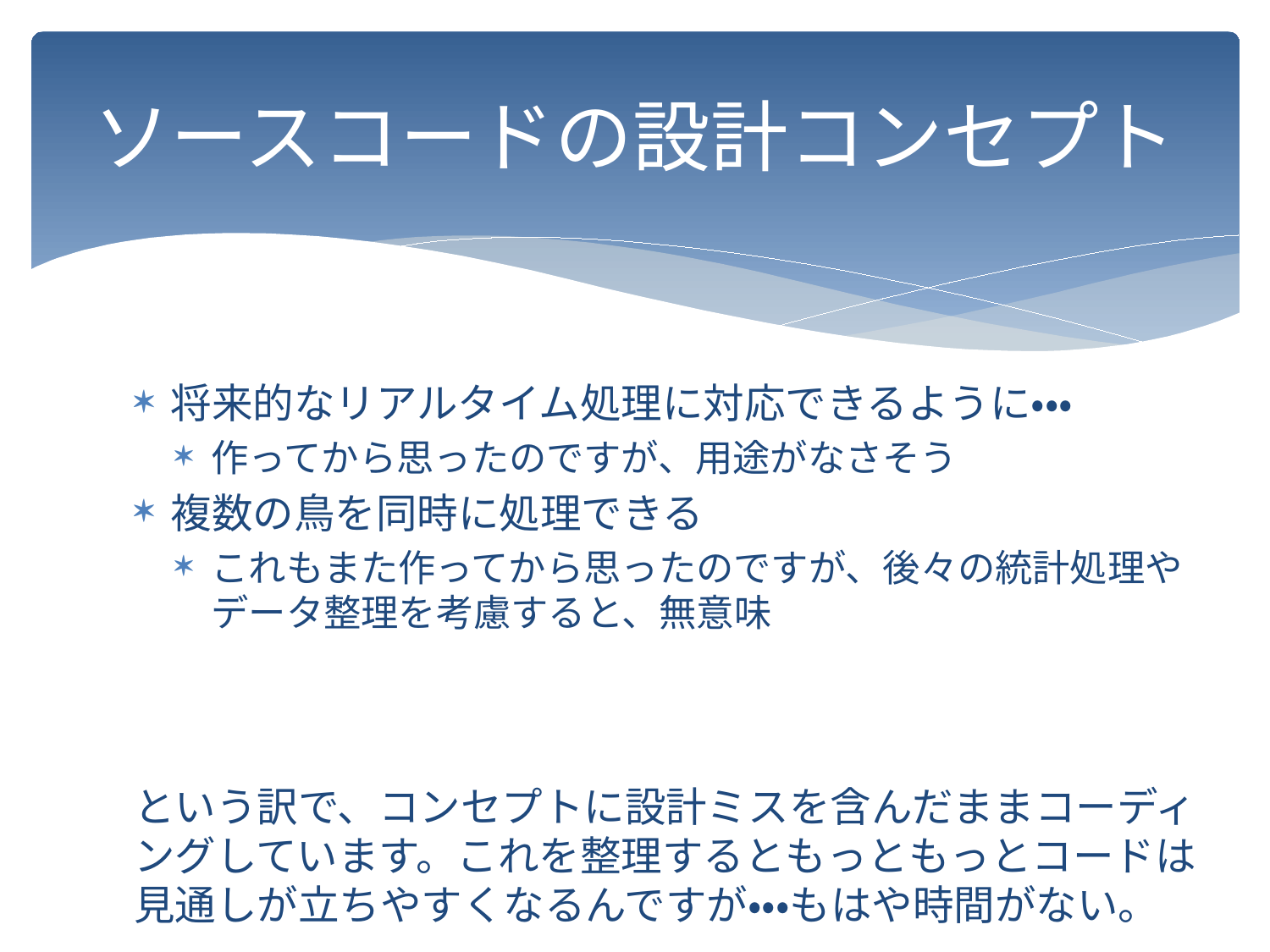

# ソースコードの設計コンセプト
将来的なリアルタイム処理に対応できるように・・・
作ってから思ったのですが、用途がなさそう
複数の鳥を同時に処理できる
これもまた作ってから思ったのですが、後々の統計処理やデータ整理を考慮すると、無意味

という訳で、コンセプトに設計ミスを含んだままコーディングしています。これを整理するともっともっとコードは見通しが立ちやすくなるんですが・・・もはや時間がない。